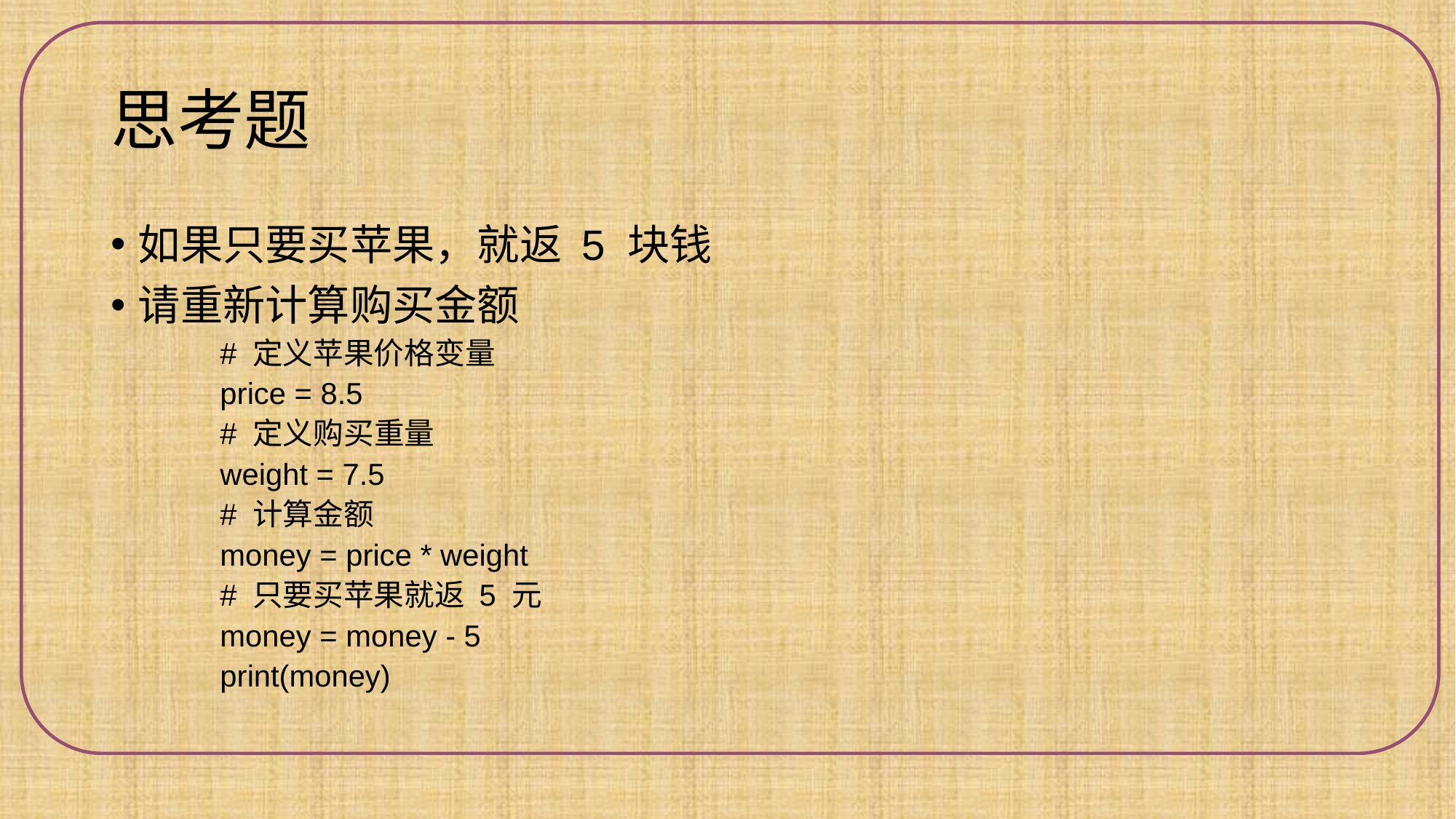

# 思考题
如果只要买苹果，就返 5 块钱
请重新计算购买金额
# 定义苹果价格变量
price = 8.5
# 定义购买重量
weight = 7.5
# 计算金额
money = price * weight
# 只要买苹果就返 5 元
money = money - 5
print(money)